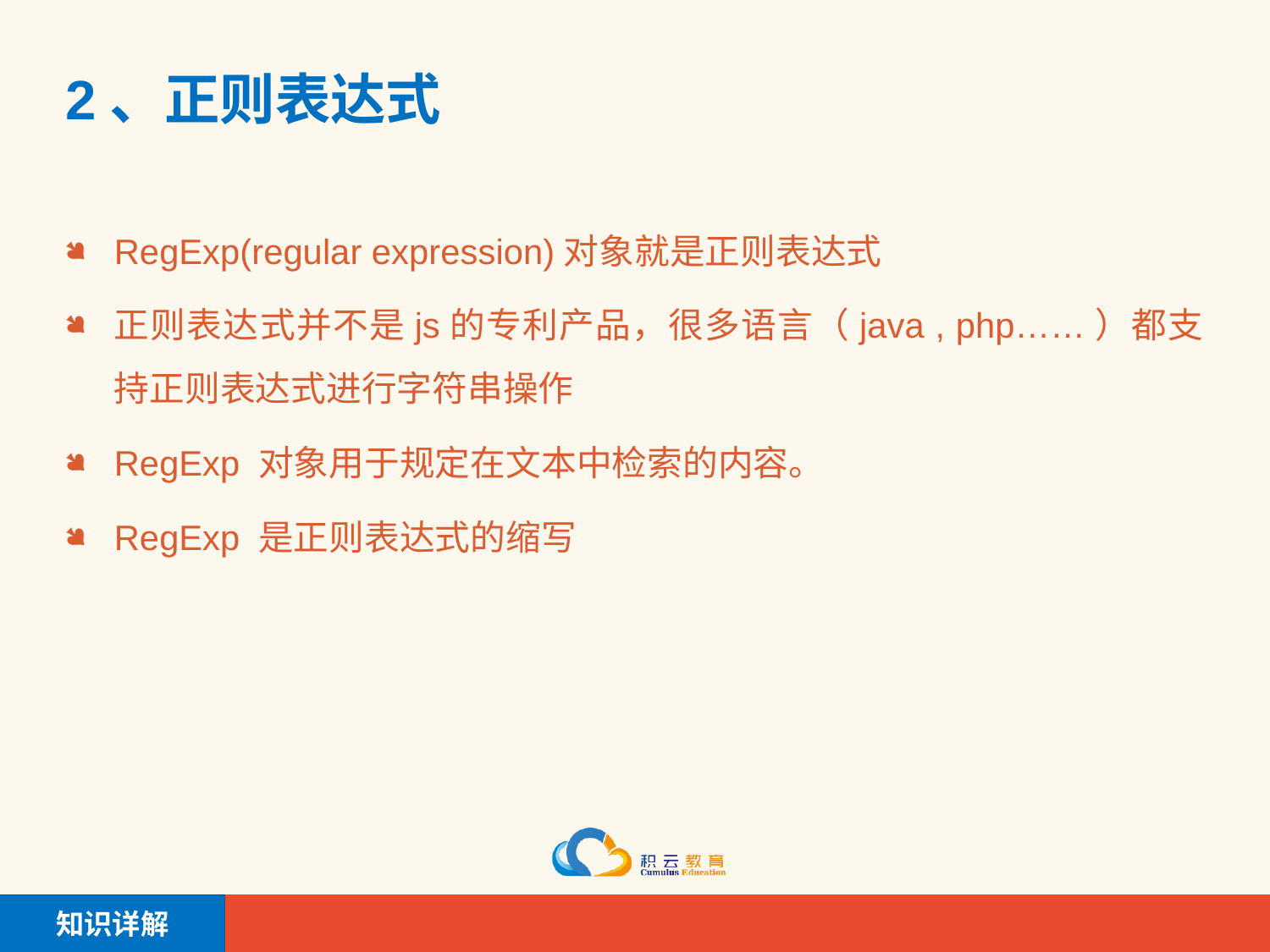

# 2、正则表达式
RegExp(regular expression)对象就是正则表达式
正则表达式并不是js的专利产品，很多语言（java , php……）都支持正则表达式进行字符串操作
RegExp 对象用于规定在文本中检索的内容。
RegExp 是正则表达式的缩写